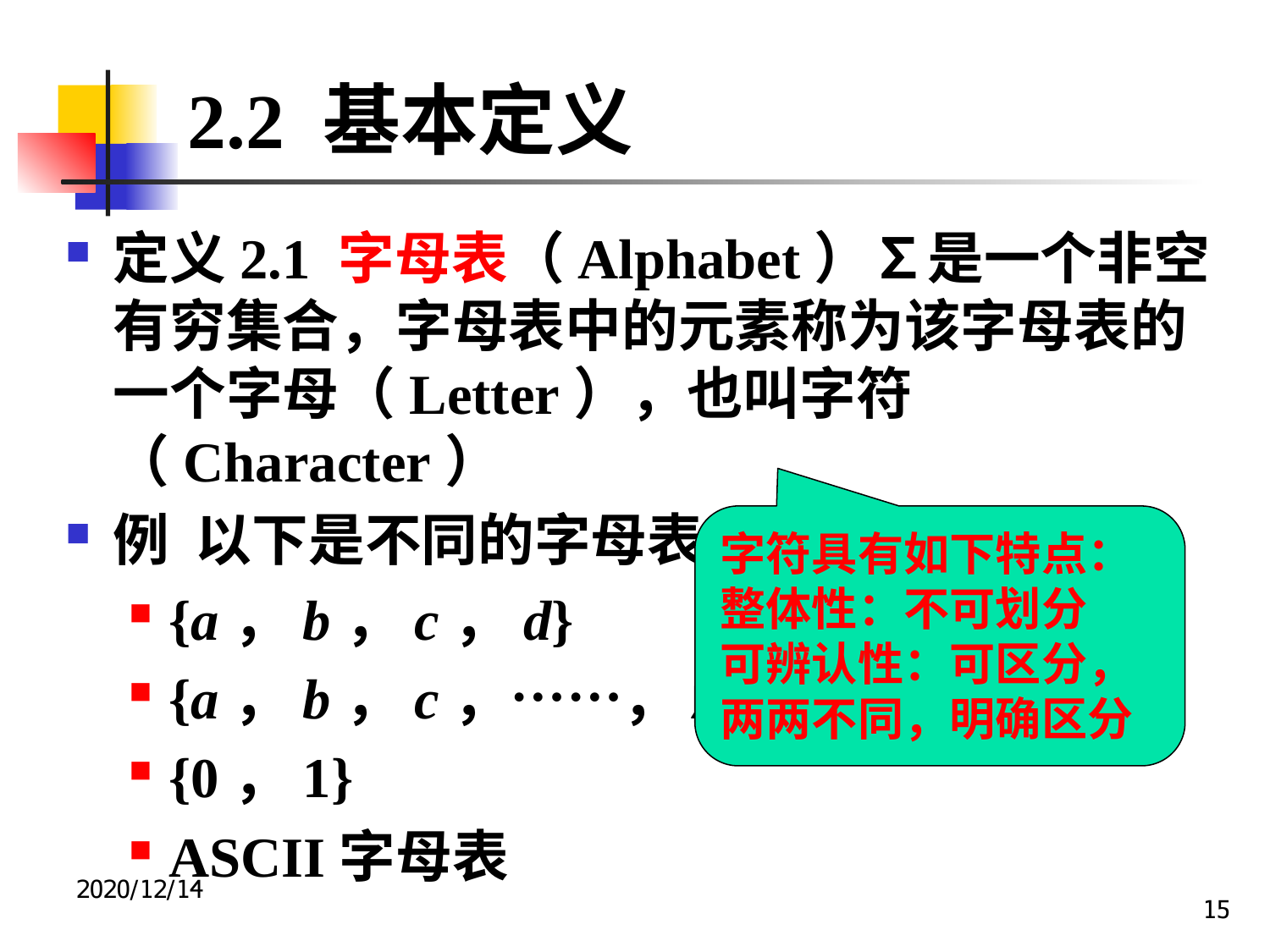

2.2 基本定义
定义2.1 字母表（Alphabet）∑是一个非空有穷集合，字母表中的元素称为该字母表的一个字母（Letter），也叫字符（Character）
例  以下是不同的字母表：
{a，b，c，d}
{a，b，c，……，z}
{0，1}
ASCII字母表
字符具有如下特点：
整体性：不可划分
可辨认性：可区分，两两不同，明确区分
15
2020/12/14